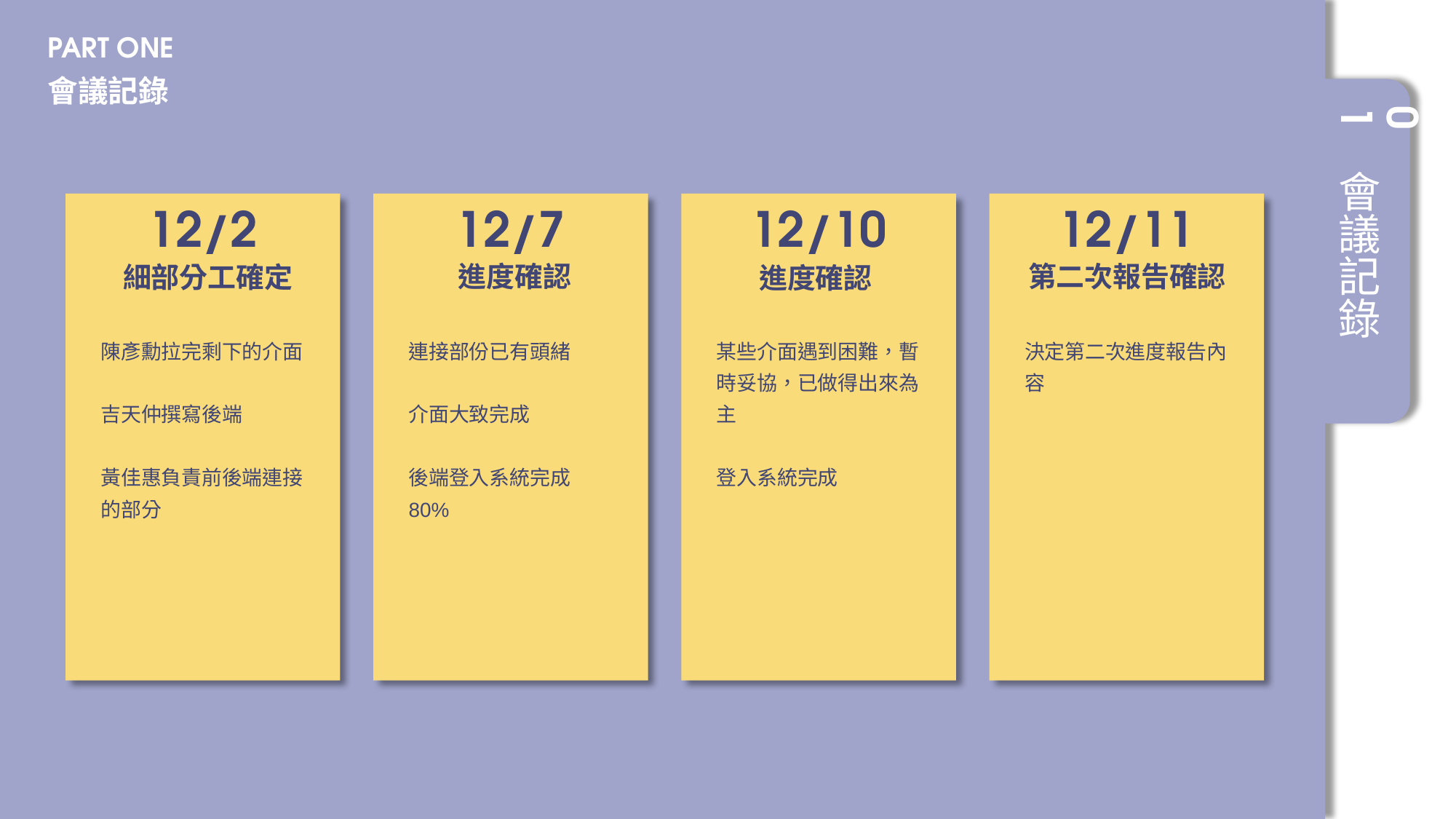

PART ONE
會議記錄
01
會議記錄

12/2
細部分工確定
陳彥勳拉完剩下的介面

吉天仲撰寫後端

黃佳惠負責前後端連接的部分

12/7
進度確認
連接部份已有頭緒

介面大致完成

後端登入系統完成80%

12/10
進度確認
某些介面遇到困難，暫時妥協，已做得出來為主

登入系統完成

12/11
第二次報告確認
決定第二次進度報告內容